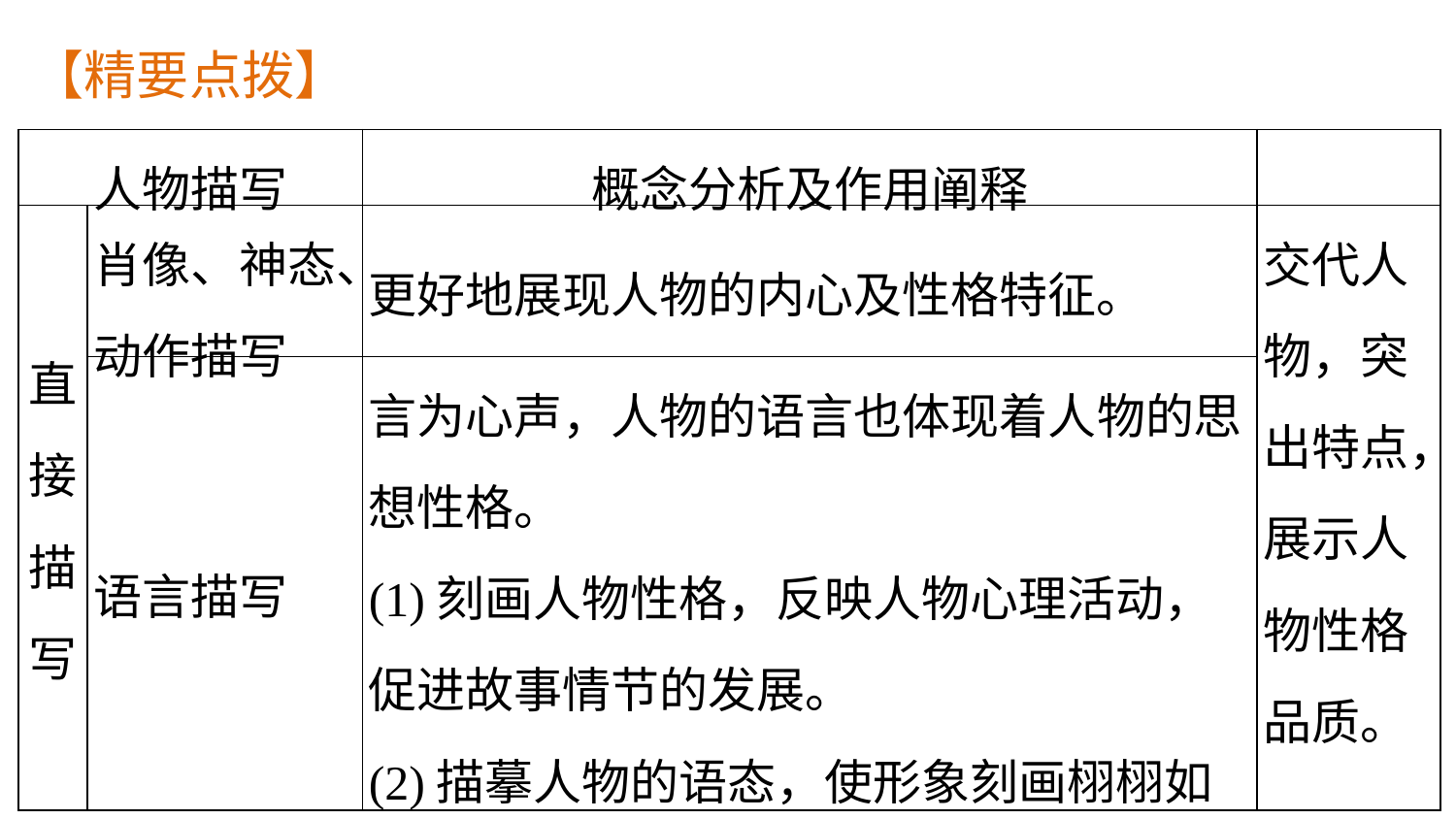

【精要点拨】
| 人物描写 |  | 概念分析及作用阐释 |  |
| --- | --- | --- | --- |
| 直接描写 | 肖像、神态、动作描写 | 更好地展现人物的内心及性格特征。 | 交代人物，突出特点，展示人物性格品质。 |
|  | 语言描写 | 言为心声，人物的语言也体现着人物的思想性格。 (1)刻画人物性格，反映人物心理活动，促进故事情节的发展。 (2)描摹人物的语态，使形象刻画栩栩如生、跃然纸上。 |  |